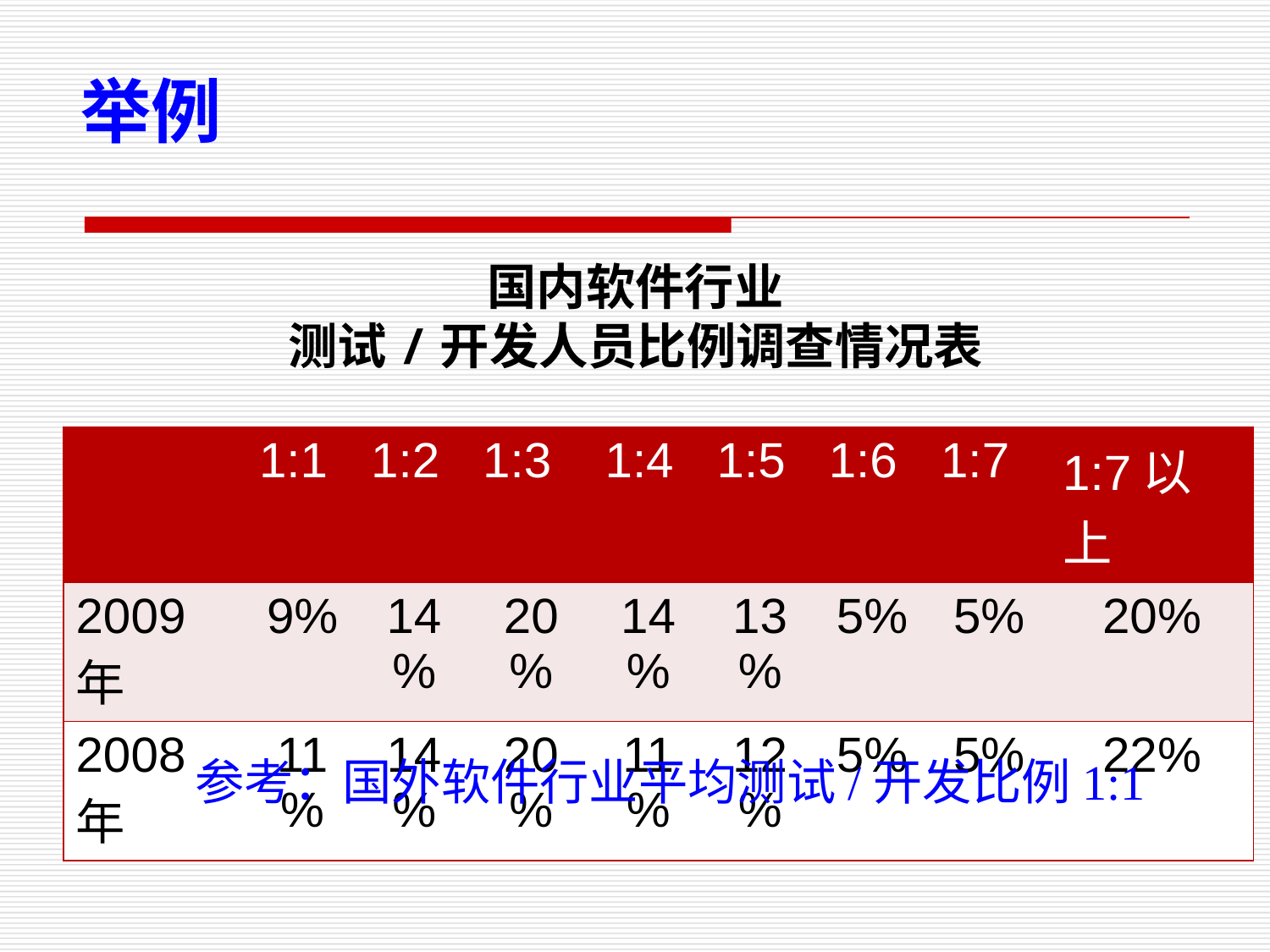

举例
国内软件行业
测试/开发人员比例调查情况表
|  | 1:1 | 1:2 | 1:3 | 1:4 | 1:5 | 1:6 | 1:7 | 1:7以上 |
| --- | --- | --- | --- | --- | --- | --- | --- | --- |
| 2009年 | 9% | 14% | 20% | 14% | 13% | 5% | 5% | 20% |
| 2008年 | 11% | 14% | 20% | 11% | 12% | 5% | 5% | 22% |
参考：国外软件行业平均测试/开发比例1:1